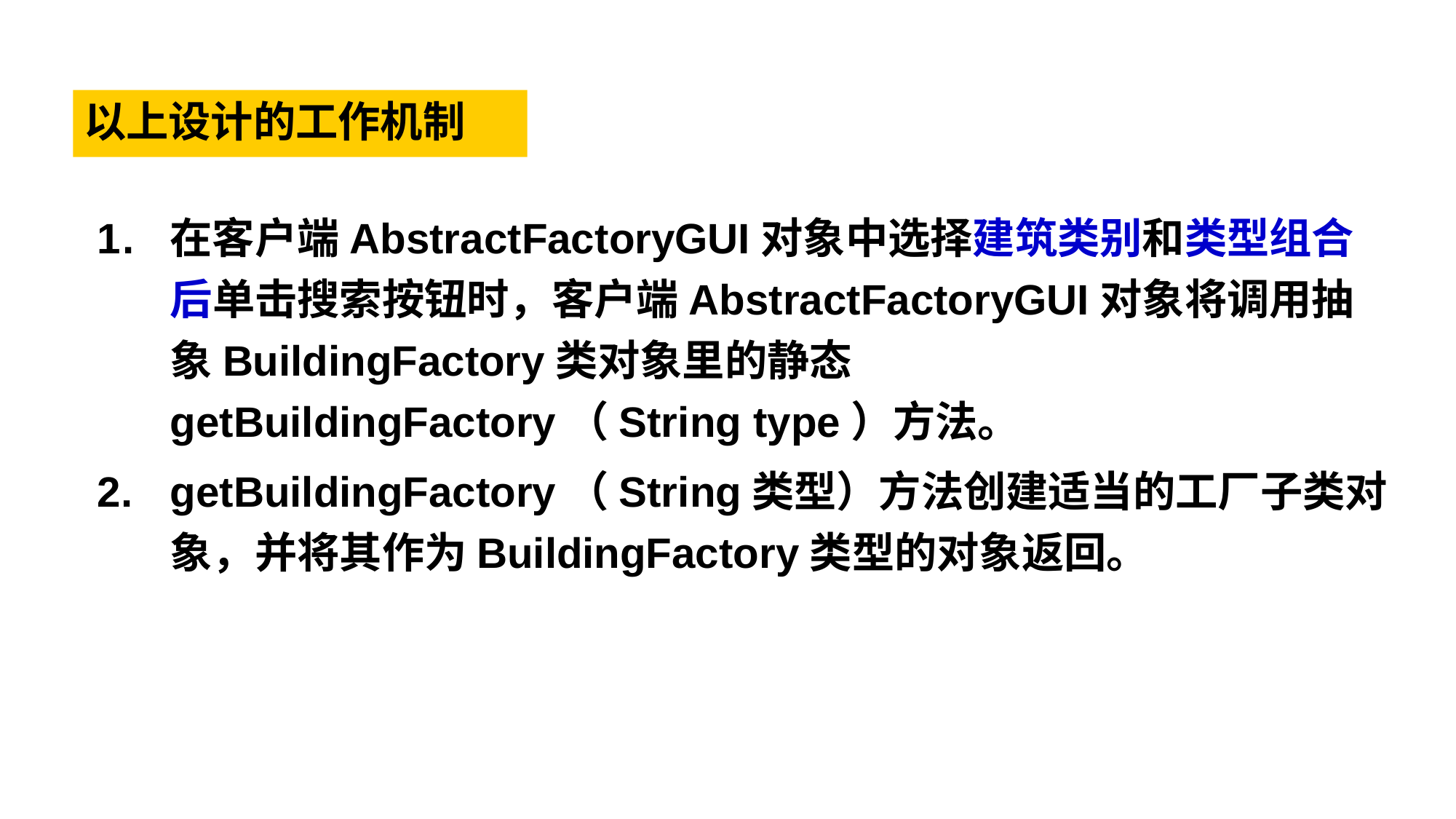

# 以上设计的工作机制
在客户端AbstractFactoryGUI对象中选择建筑类别和类型组合后单击搜索按钮时，客户端AbstractFactoryGUI对象将调用抽象BuildingFactory类对象里的静态getBuildingFactory（String type）方法。
getBuildingFactory（String类型）方法创建适当的工厂子类对象，并将其作为BuildingFactory类型的对象返回。